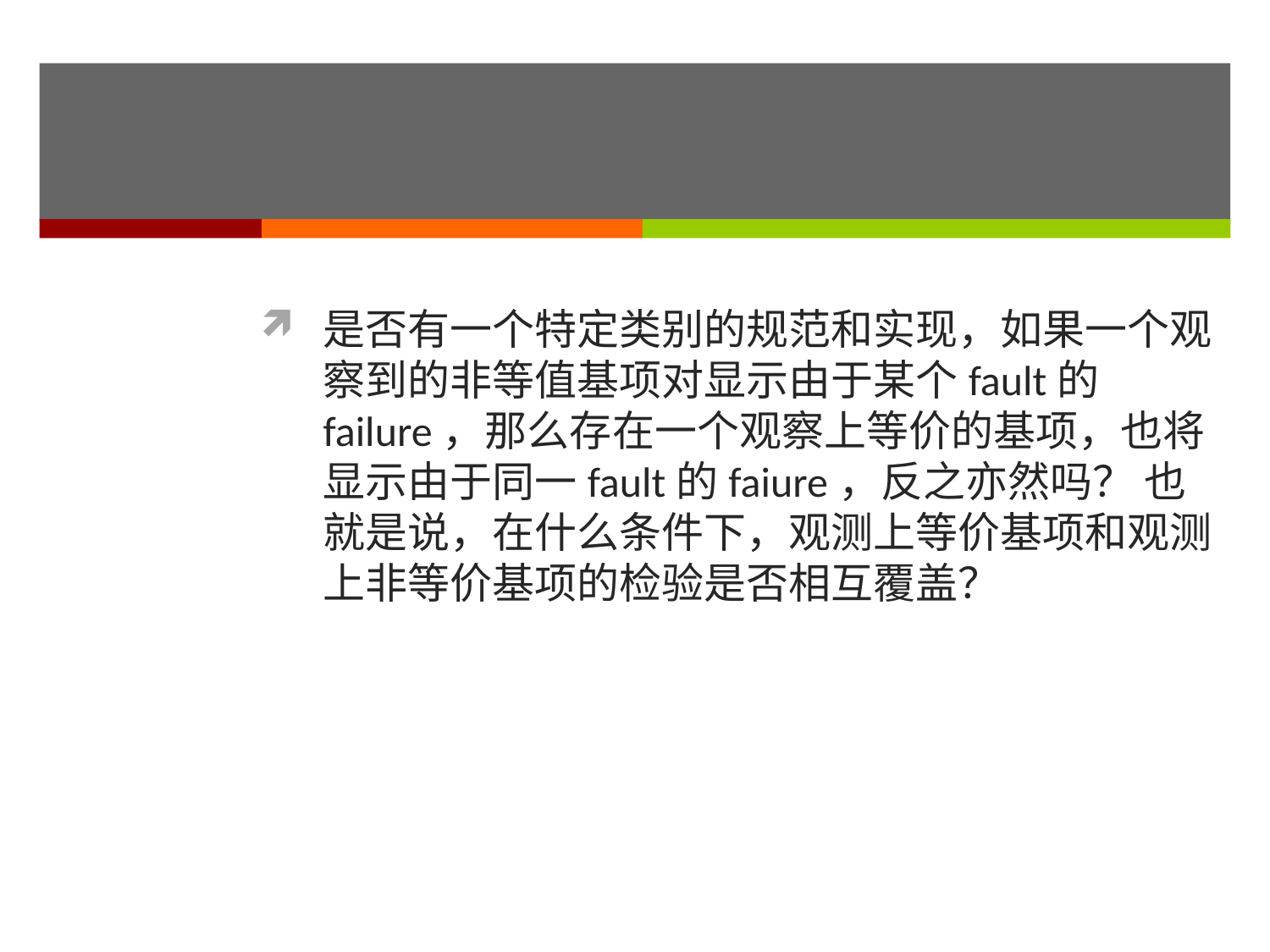

#
是否有一个特定类别的规范和实现，如果一个观察到的非等值基项对显示由于某个fault的failure，那么存在一个观察上等价的基项，也将显示由于同一fault的faiure，反之亦然吗？ 也就是说，在什么条件下，观测上等价基项和观测上非等价基项的检验是否相互覆盖？